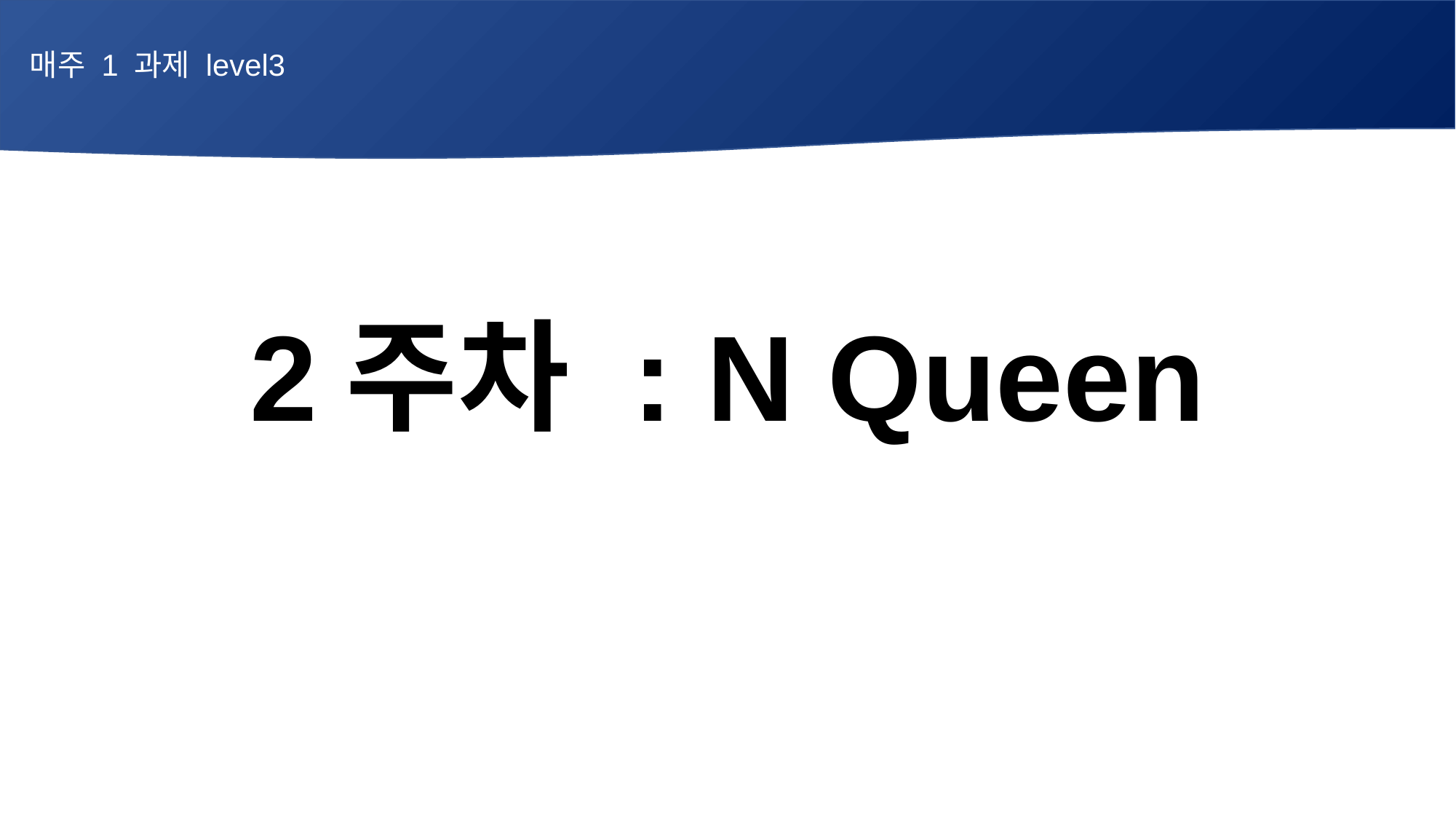

매주 1 과제 level3
2주차 : N Queen